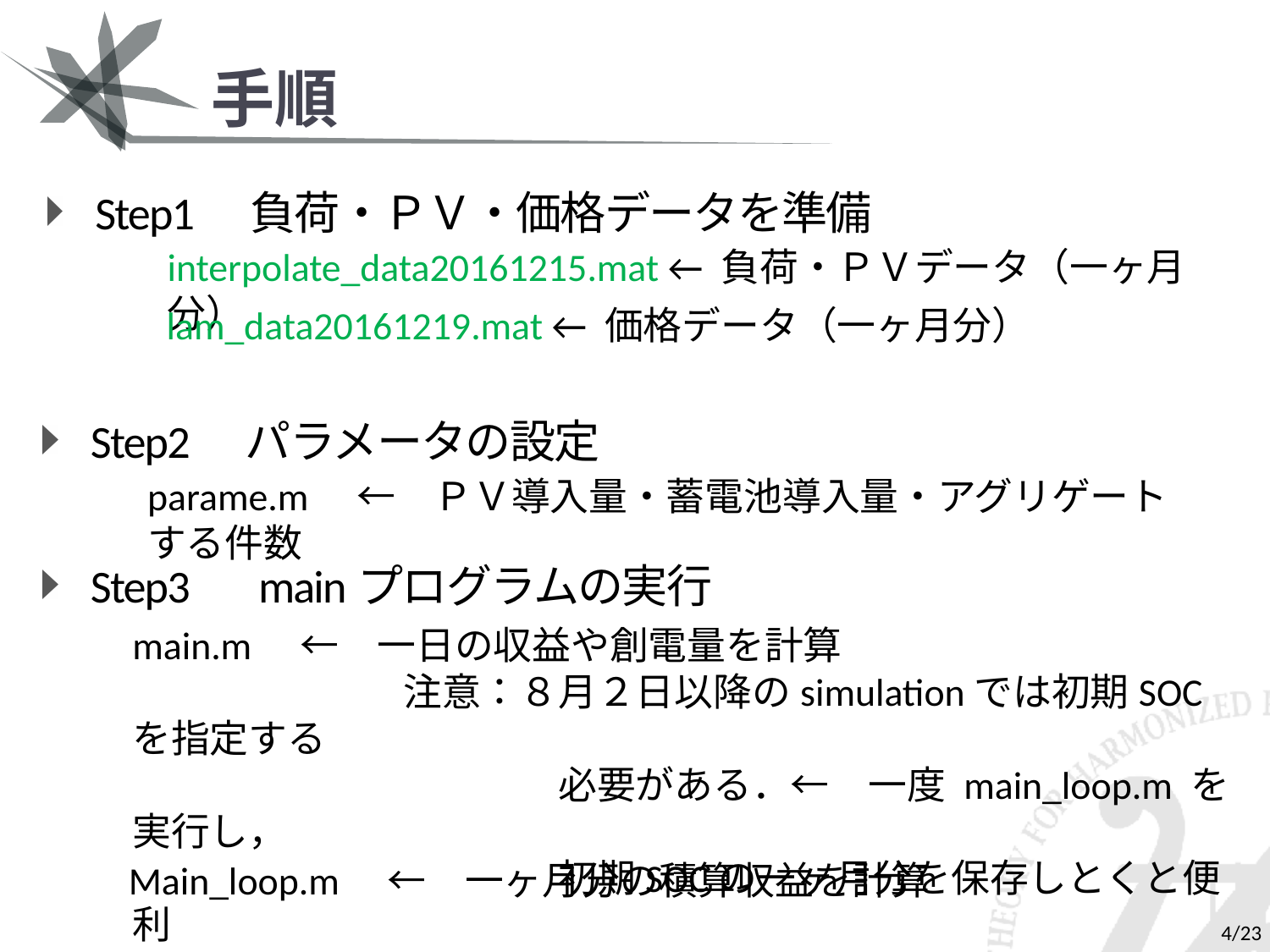

# 手順
Step1　負荷・ＰＶ・価格データを準備
interpolate_data20161215.mat ← 負荷・ＰＶデータ（一ヶ月分）
lam_data20161219.mat ← 価格データ（一ヶ月分）
Step2　パラメータの設定
parame.m　←　ＰＶ導入量・蓄電池導入量・アグリゲートする件数
Step3　mainプログラムの実行
main.m　←　一日の収益や創電量を計算
　　　　　　　注意：８月２日以降のsimulationでは初期SOCを指定する
　　　　　　　　　　　必要がある．←　一度 main_loop.m を実行し，
　　　　　　　　　　　初期SOCの一ヶ月分を保存しとくと便利
　　　　　　　　　　　このデータが　data0103_PV200p_B30p.mat
Main_loop.m　←　一ヶ月分の積算収益を計算
4/23